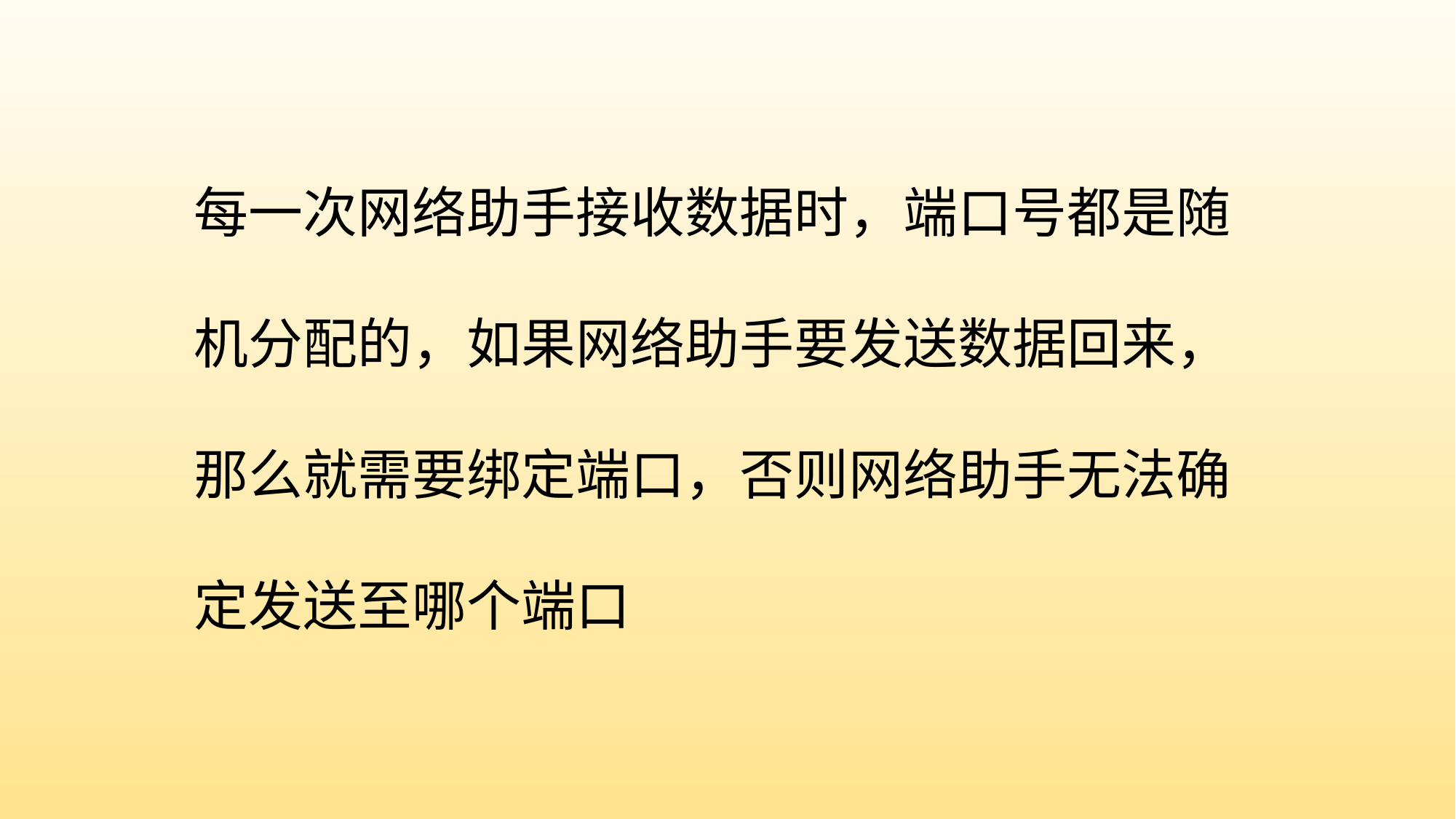

每一次网络助手接收数据时，端口号都是随

机分配的，如果网络助手要发送数据回来，

那么就需要绑定端口，否则网络助手无法确

定发送至哪个端口